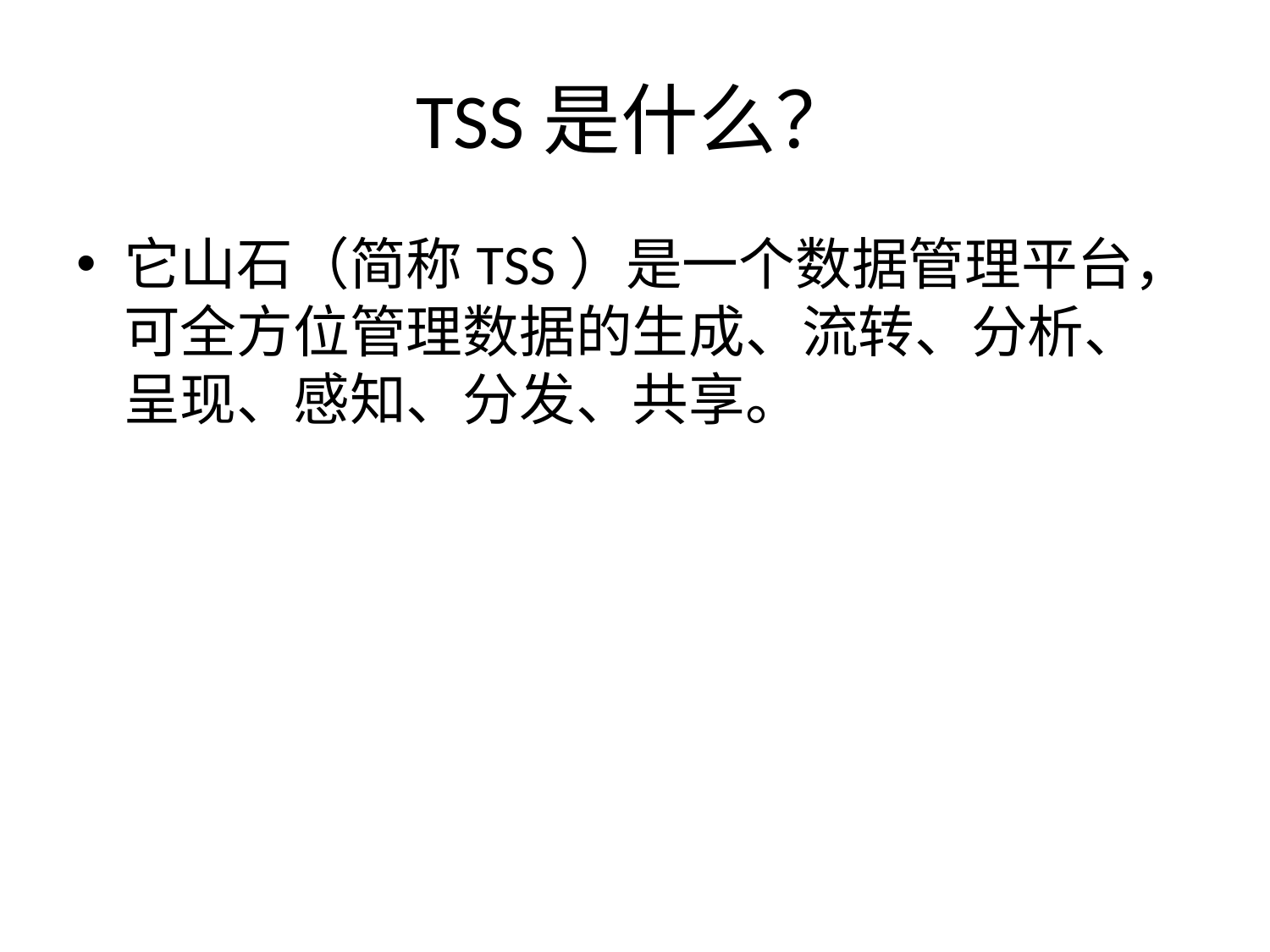

# TSS是什么？
它山石（简称TSS）是一个数据管理平台，可全方位管理数据的生成、流转、分析、呈现、感知、分发、共享。